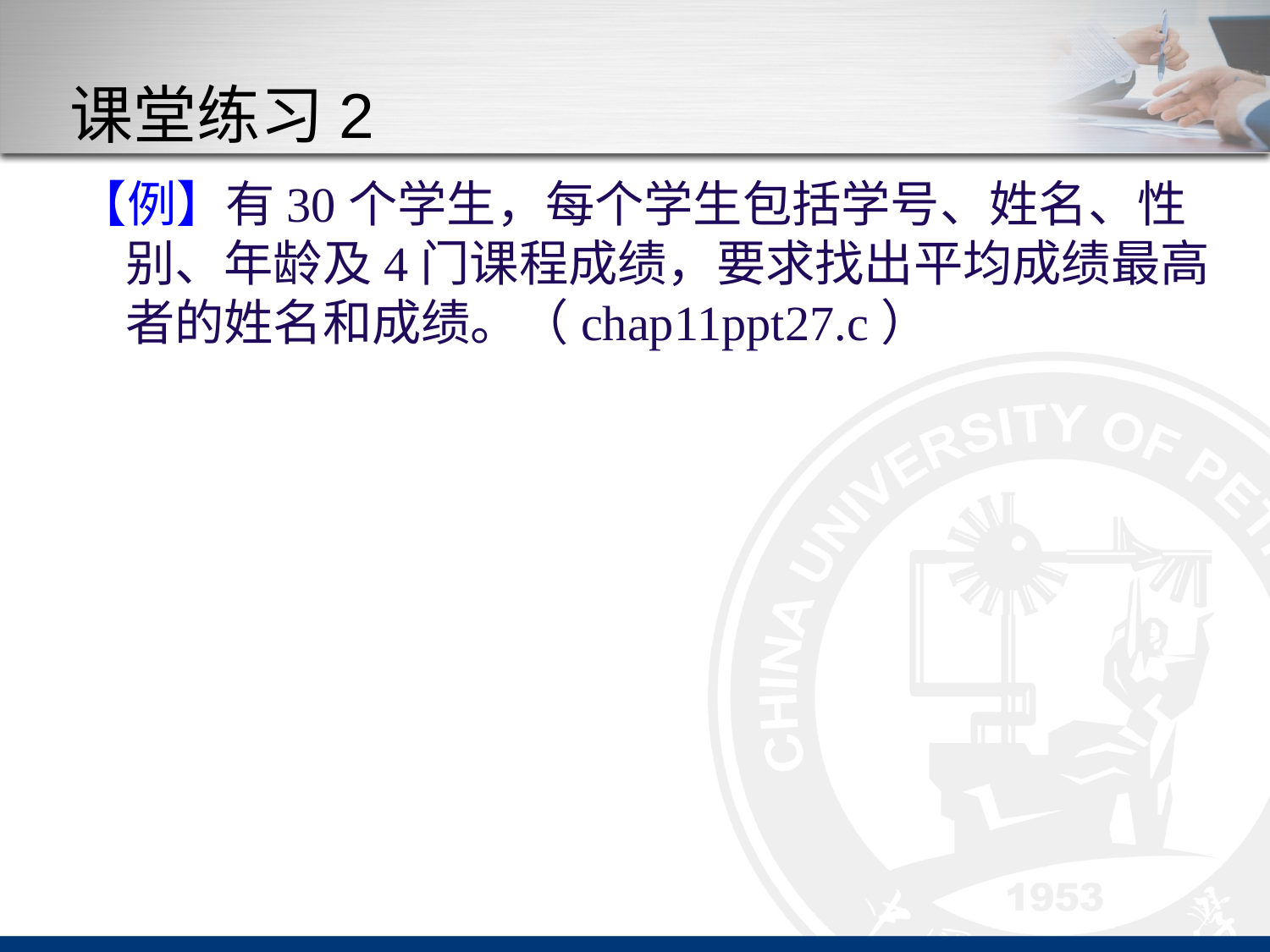

# 课堂练习2
【例】有30个学生，每个学生包括学号、姓名、性别、年龄及4门课程成绩，要求找出平均成绩最高者的姓名和成绩。（chap11ppt27.c）